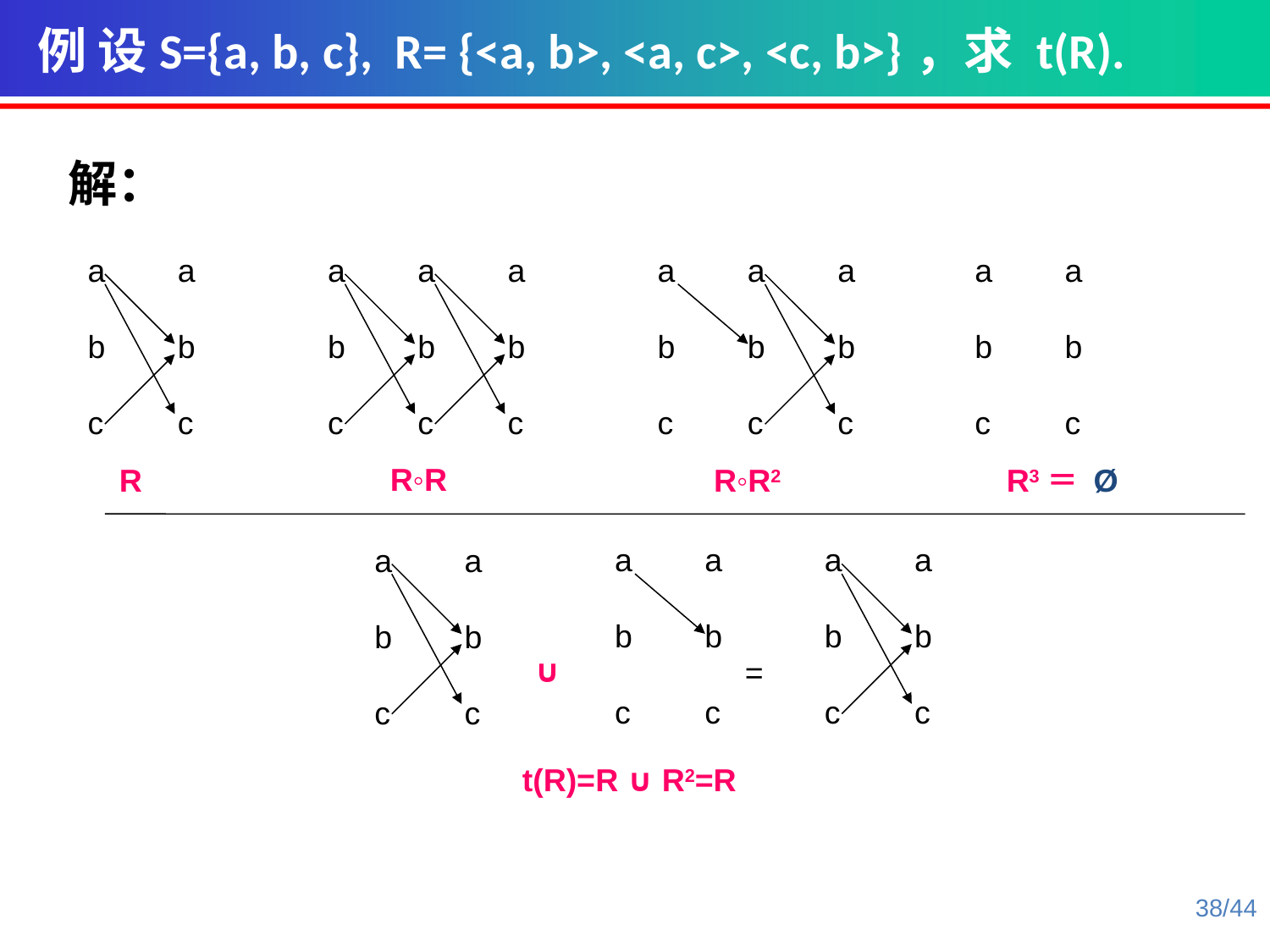

例 设S={a, b, c},  R= {<a, b>, <a, c>, <c, b>}，求 t(R).
解：
a

b

c

a

b

c

a

b

c

a

b

c

a

b

c

a

b

c

a

b

c

a

b

c

a

b

c

a

b

c

R◦R
R
R◦R2
R3＝ Ø

a

b

c

a

b

c

a

b

c
a

b

c

a

b

c

a

b

c

∪
=
t(R)=R ∪ R2=R
38/44